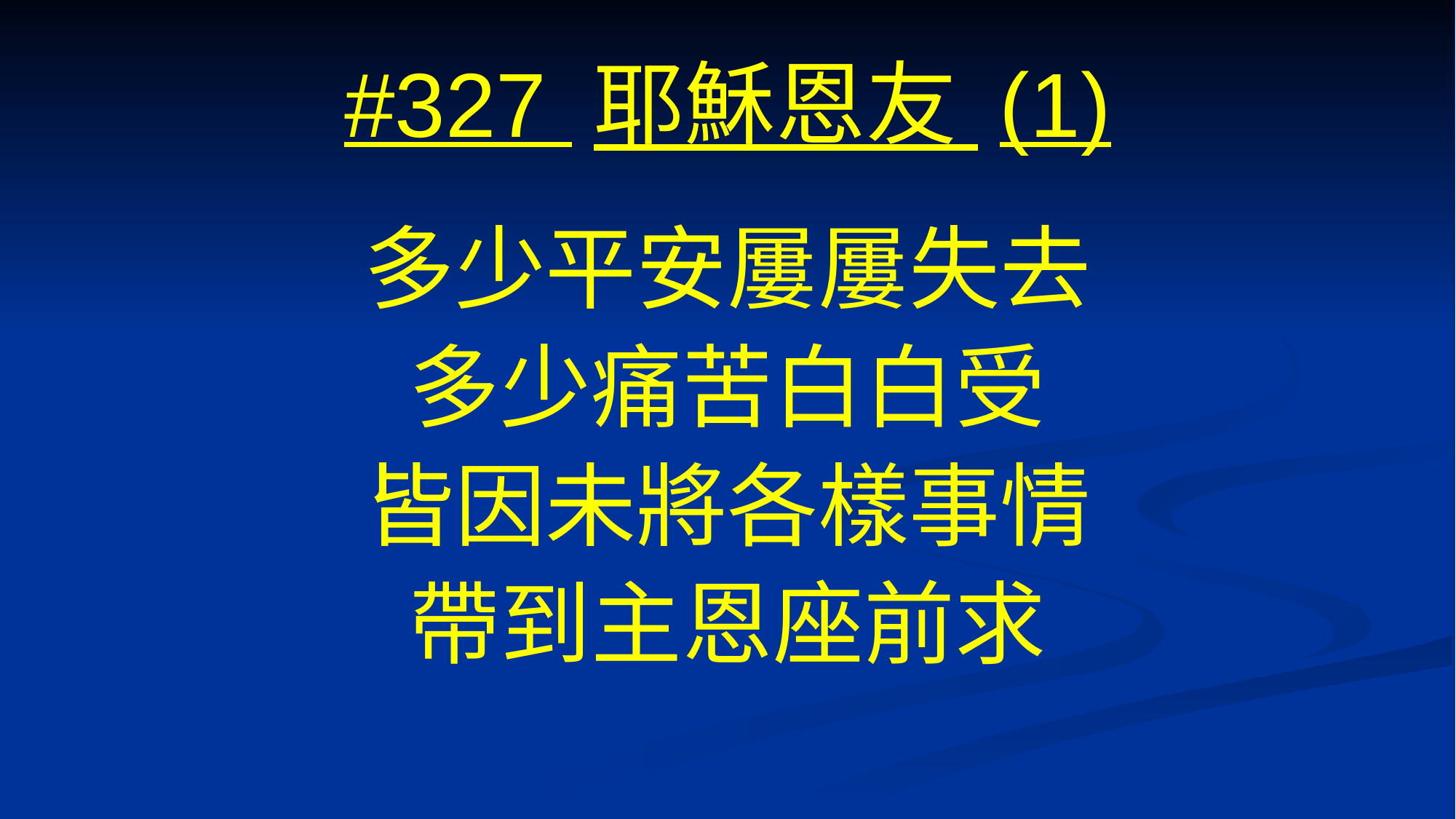

# #327 耶穌恩友 (1)
多少平安屢屢失去
多少痛苦白白受
皆因未將各樣事情
帶到主恩座前求